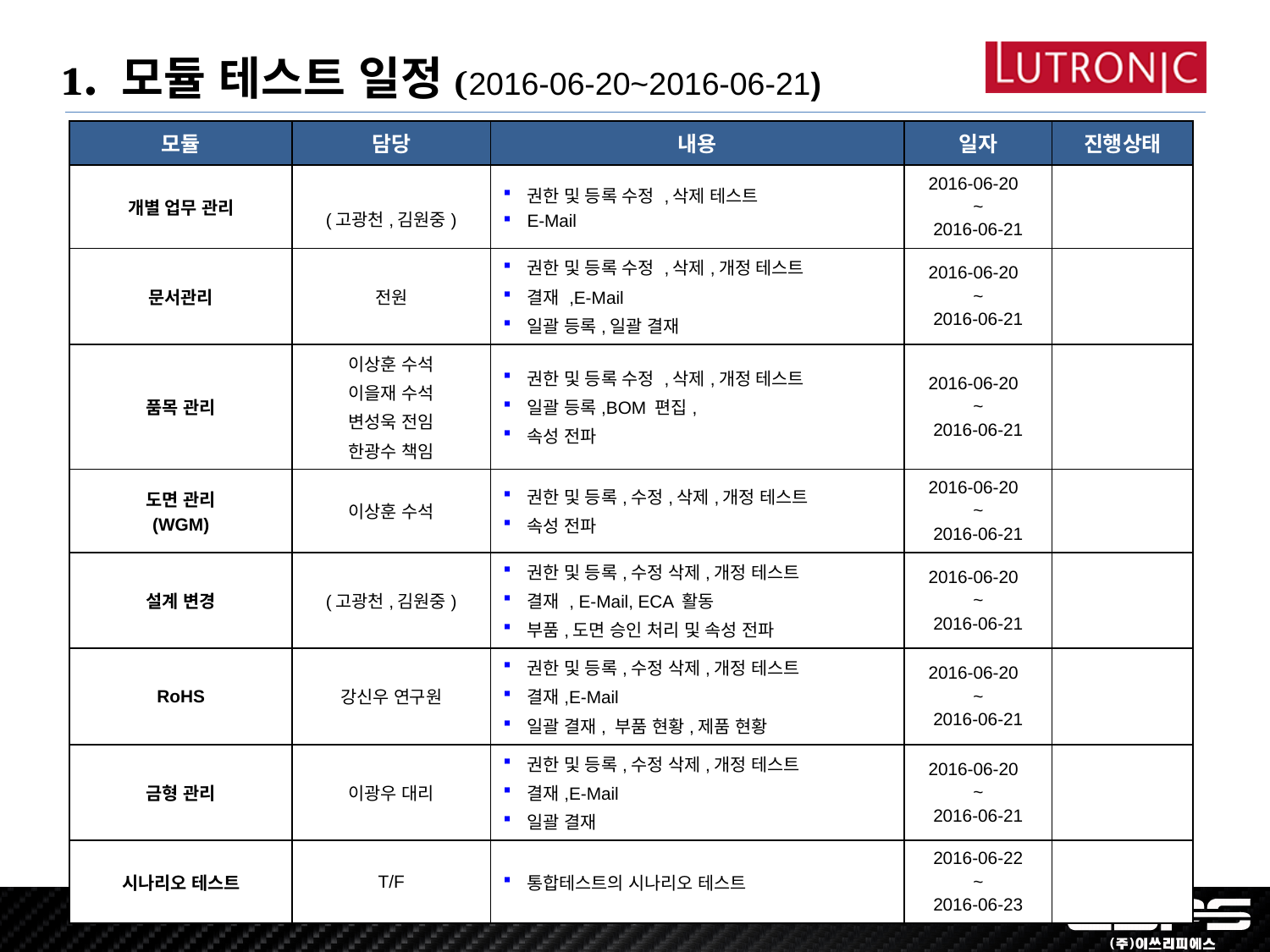

1. 모듈 테스트 일정(2016-06-20~2016-06-21)

| 모듈 | 담당 | 내용 | 일자 | 진행상태 |
| --- | --- | --- | --- | --- |
| 개별 업무 관리 | (고광천,김원중) | 권한 및 등록 수정 ,삭제 테스트 E-Mail | 2016-06-20 ~ 2016-06-21 |  |
| 문서관리 | 전원 | 권한 및 등록 수정 ,삭제,개정 테스트 결재 ,E-Mail 일괄 등록,일괄 결재 | 2016-06-20 ~ 2016-06-21 |  |
| 품목 관리 | 이상훈 수석 이을재 수석 변성욱 전임 한광수 책임 | 권한 및 등록 수정 ,삭제,개정 테스트 일괄 등록,BOM 편집, 속성 전파 | 2016-06-20 ~ 2016-06-21 |  |
| 도면 관리 (WGM) | 이상훈 수석 | 권한 및 등록,수정,삭제,개정 테스트 속성 전파 | 2016-06-20 ~ 2016-06-21 |  |
| 설계 변경 | (고광천,김원중) | 권한 및 등록,수정 삭제,개정 테스트 결재 , E-Mail, ECA 활동 부품,도면 승인 처리 및 속성 전파 | 2016-06-20 ~ 2016-06-21 |  |
| RoHS | 강신우 연구원 | 권한 및 등록,수정 삭제,개정 테스트 결재,E-Mail 일괄 결재, 부품 현황,제품 현황 | 2016-06-20 ~ 2016-06-21 |  |
| 금형 관리 | 이광우 대리 | 권한 및 등록,수정 삭제,개정 테스트 결재,E-Mail 일괄 결재 | 2016-06-20 ~ 2016-06-21 |  |
| 시나리오 테스트 | T/F | 통합테스트의 시나리오 테스트 | 2016-06-22 ~ 2016-06-23 |  |